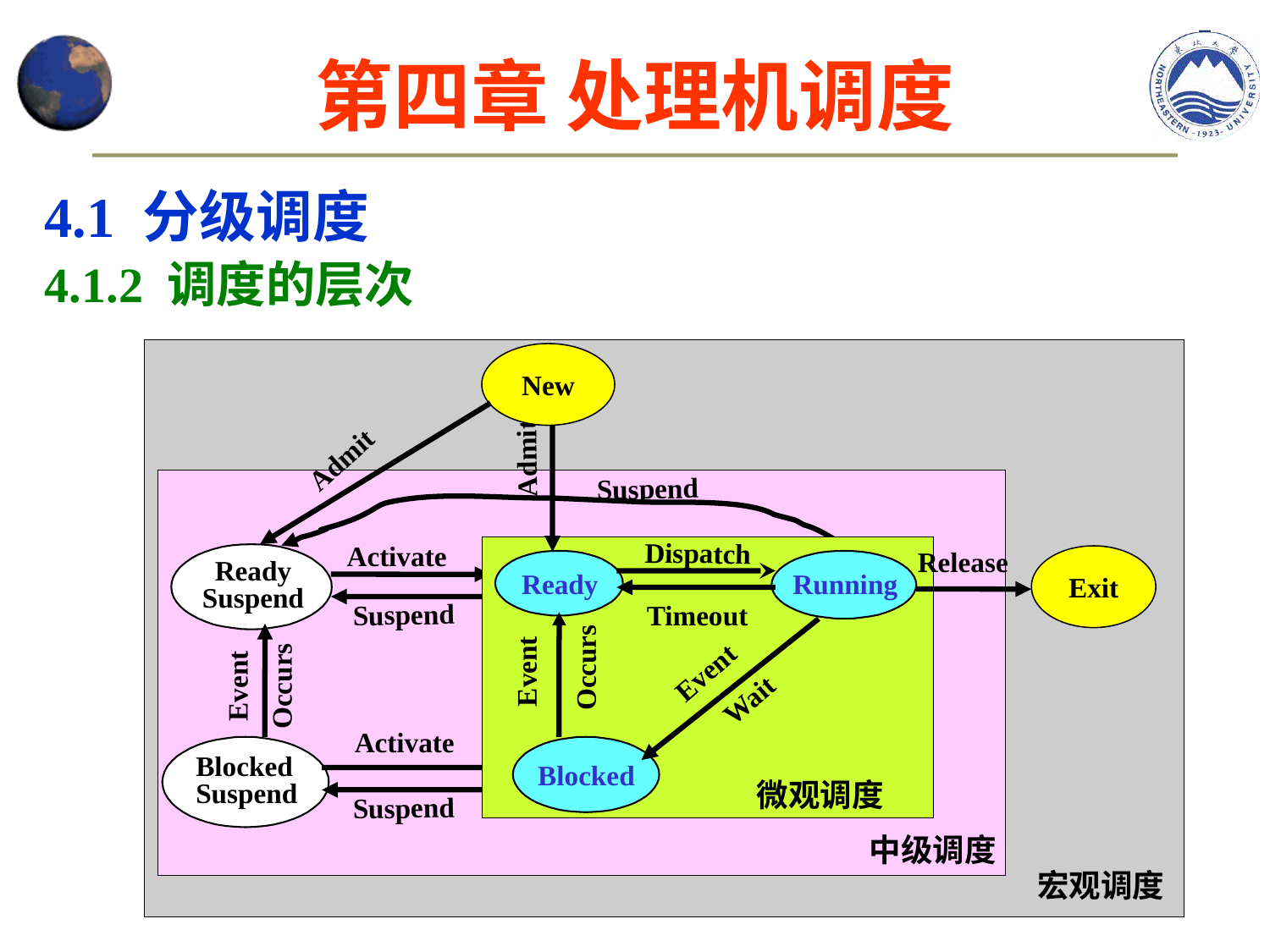

# 第四章 处理机调度
4.1 分级调度
4.1.2 调度的层次

宏观调度
New

Admit
Exit

Admit
Release

中级调度
Suspend

Activate

Ready
Suspend

Suspend

Occurs
Event
Activate

Blocked
Suspend

Suspend
Dispatch

Ready
Running

Timeout

Occurs
Event
Event
Wait

Blocked

微观调度